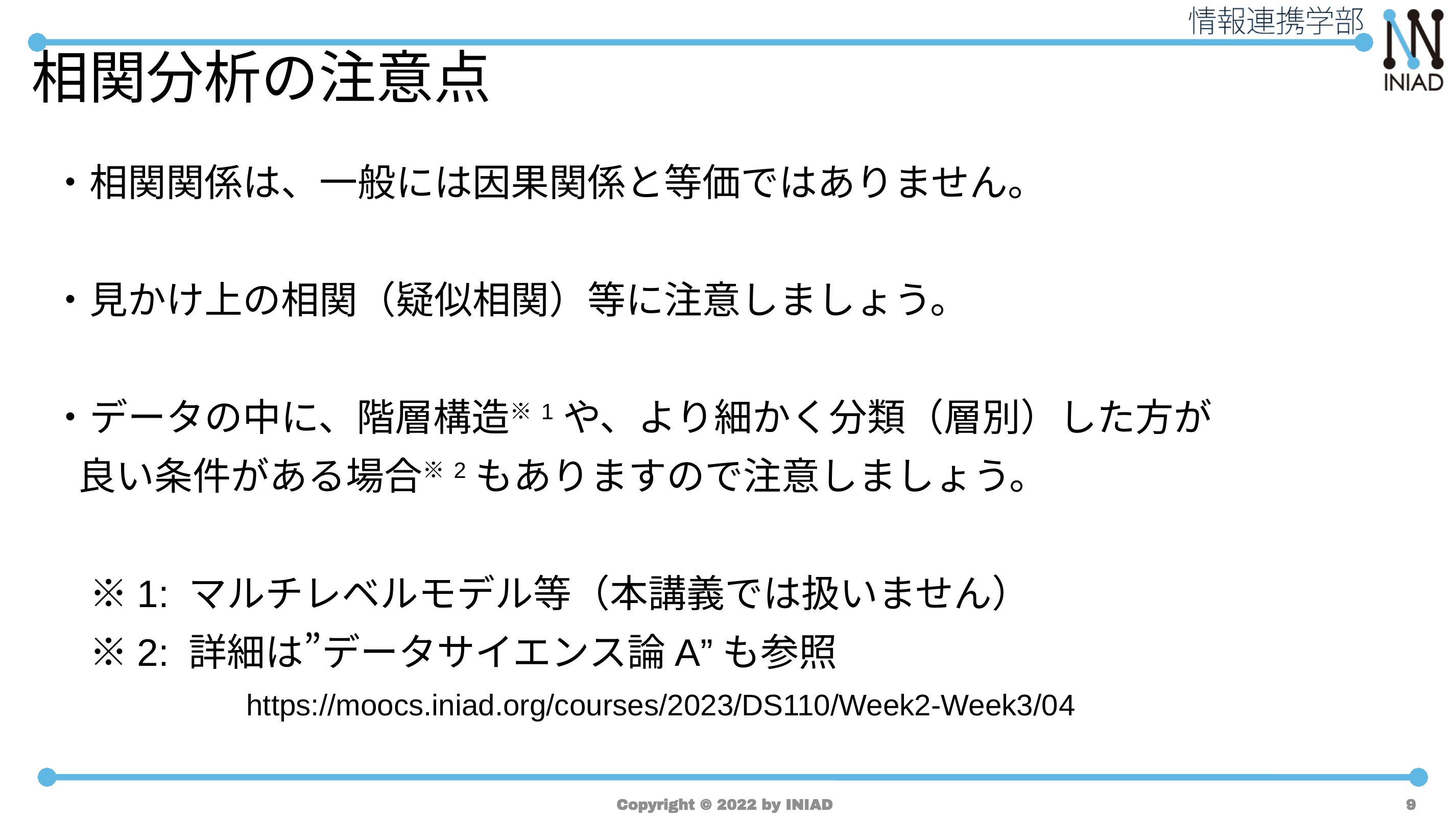

# 相関分析の注意点
・相関関係は、一般には因果関係と等価ではありません。

・見かけ上の相関（疑似相関）等に注意しましょう。

・データの中に、階層構造※1や、より細かく分類（層別）した方が
  良い条件がある場合※2もありますので注意しましょう。

　※1: マルチレベルモデル等（本講義では扱いません）
　※2: 詳細は”データサイエンス論A”も参照
https://moocs.iniad.org/courses/2023/DS110/Week2-Week3/04
Copyright © 2022 by INIAD
9